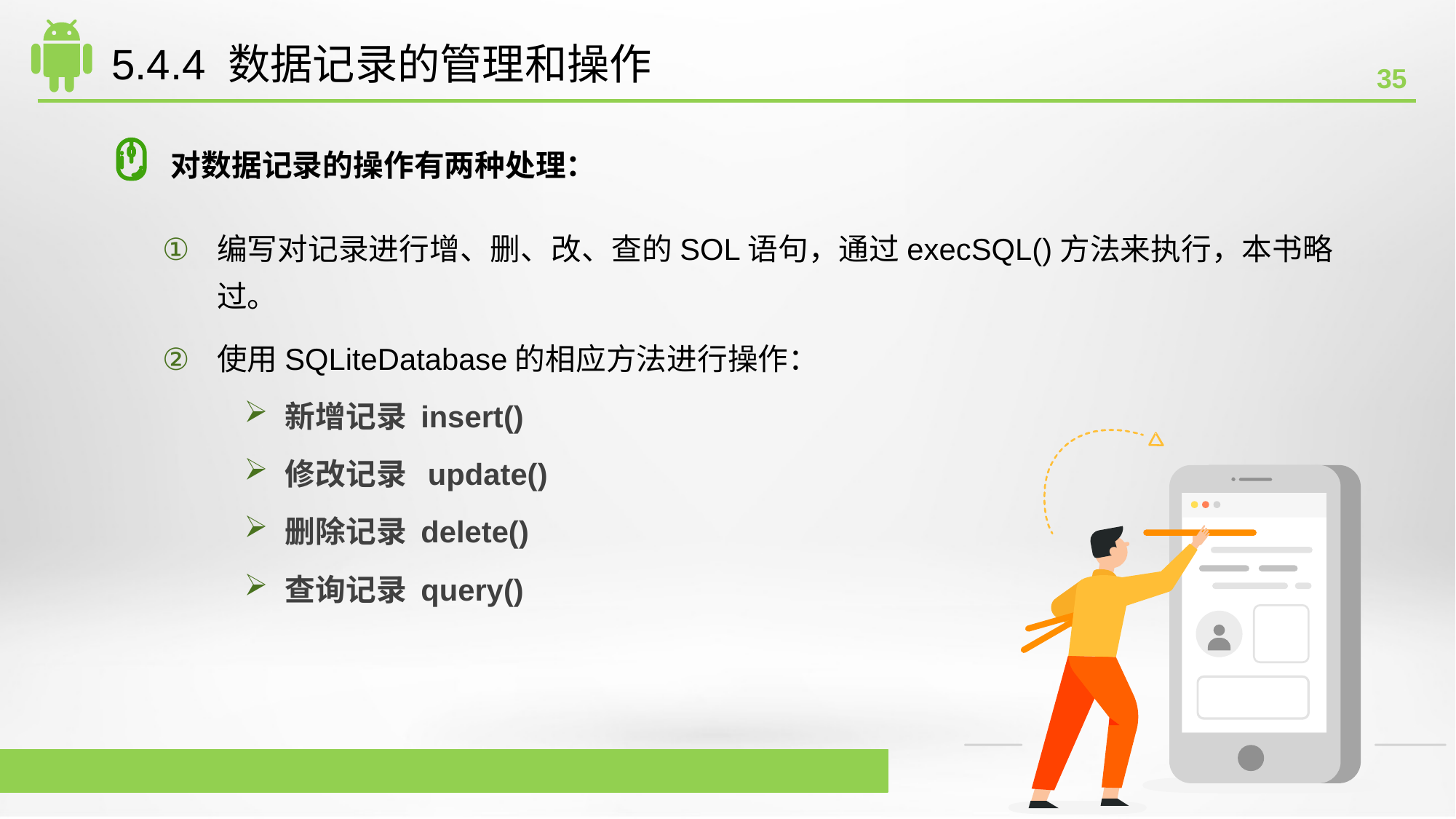

# 5.4.4 数据记录的管理和操作
对数据记录的操作有两种处理：

编写对记录进行增、删、改、查的SOL语句，通过execSQL()方法来执行，本书略过。
使用SQLiteDatabase的相应方法进行操作：
新增记录 insert()
修改记录  update()
删除记录 delete()
查询记录 query()